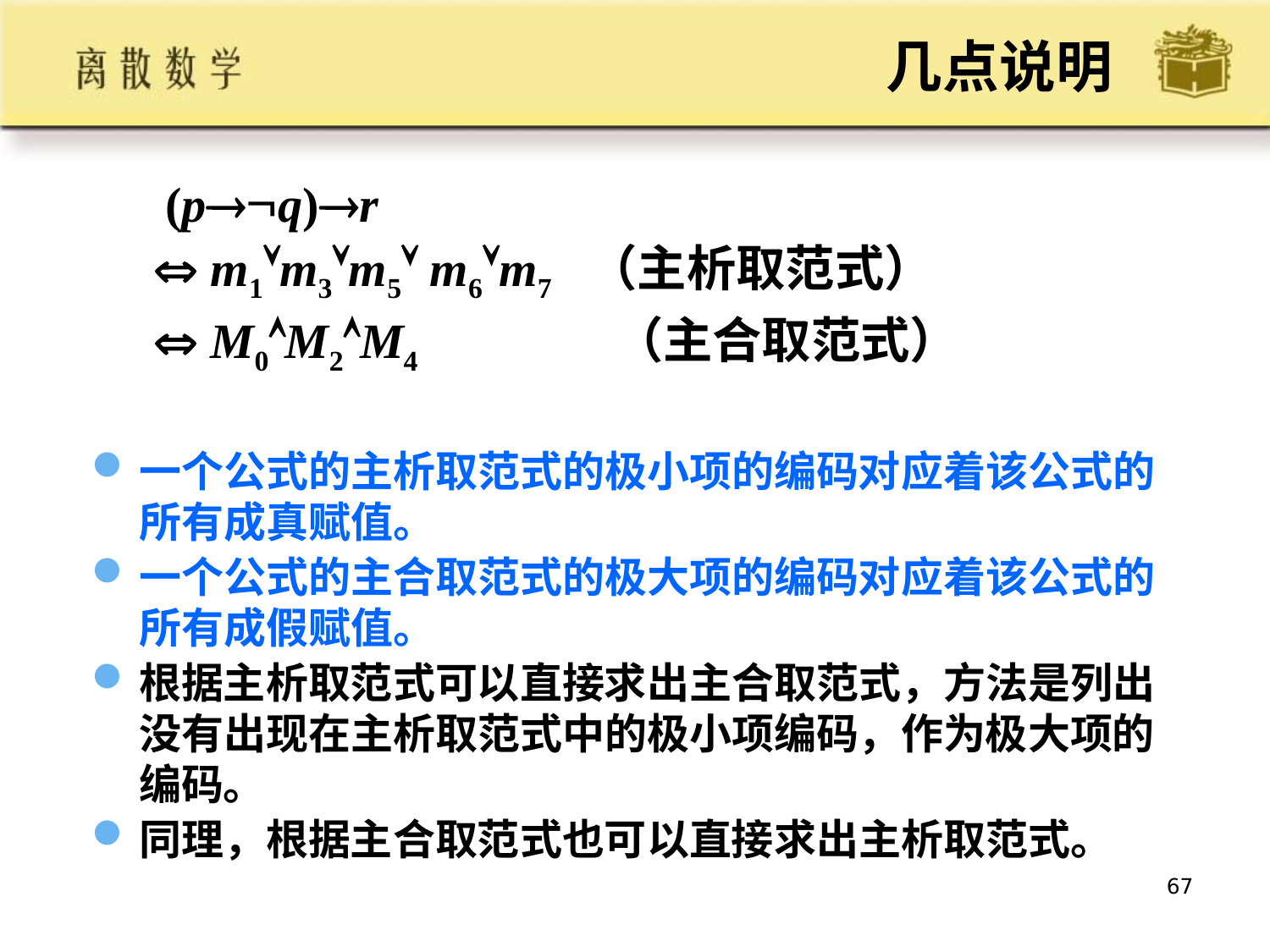

# 几点说明
      (p→¬q)→r
     ⇔ m1∨m3∨m5∨ m6∨m7  （主析取范式）
     ⇔ M0∧M2∧M4               （主合取范式）

一个公式的主析取范式的极小项的编码对应着该公式的所有成真赋值。
一个公式的主合取范式的极大项的编码对应着该公式的所有成假赋值。
根据主析取范式可以直接求出主合取范式，方法是列出没有出现在主析取范式中的极小项编码，作为极大项的编码。
同理，根据主合取范式也可以直接求出主析取范式。
67